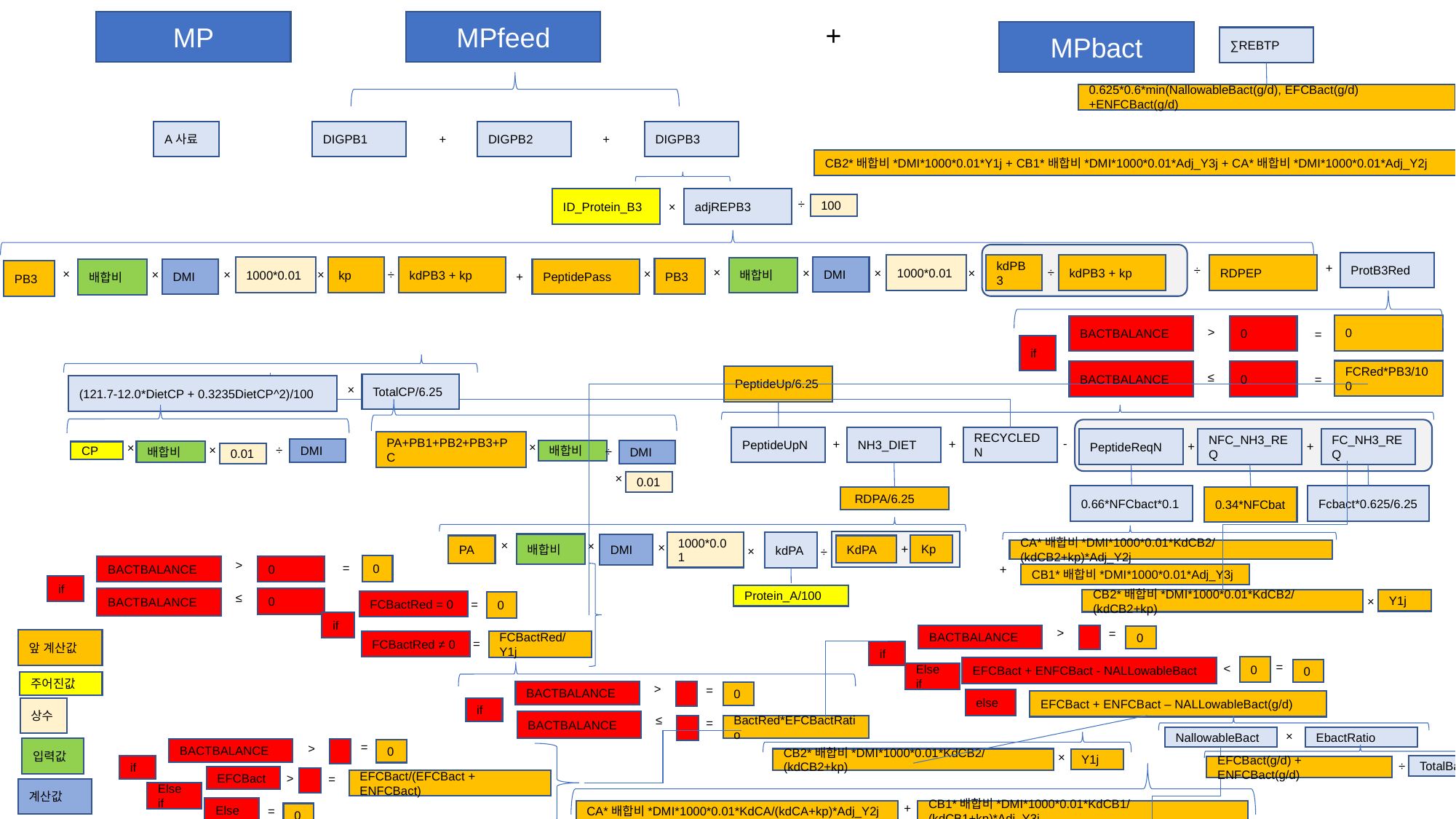

+
MP
MPfeed
MPbact
∑REBTP

0.625*0.6*min(NallowableBact(g/d), EFCBact(g/d)+ENFCBact(g/d)

+
+
A사료
DIGPB2
DIGPB3
DIGPB1

CB2*배합비*DMI*1000*0.01*Y1j + CB1*배합비*DMI*1000*0.01*Adj_Y3j + CA*배합비*DMI*1000*0.01*Adj_Y2j

÷
×
ID_Protein_B3
adjREPB3
100
+

×
×
×
×
×
×
×
×
×
+
ProtB3Red
kdPB3 + kp
RDPEP
1000*0.01
kdPB3
DMI
1000*0.01
kp
kdPB3 + kp
배합비
PB3
PeptidePass
DMI
배합비
PB3

÷
÷
÷

>
=
0
BACTBALANCE
0
if
≤
=
FCRed*PB3/100
BACTBALANCE
0
×

PeptideUp/6.25
TotalCP/6.25
(121.7-12.0*DietCP + 0.3235DietCP^2)/100
-
+
+

+
+
×
×
×
PeptideUpN
NH3_DIET
RECYCLEDN
PeptideReqN
NFC_NH3_REQ
FC_NH3_REQ
PA+PB1+PB2+PB3+PC
÷
÷
DMI
배합비
DMI
배합비
CP
0.01

×
0.01

Fcbact*0.625/6.25
0.66*NFCbact*0.1
0.34*NFCbat
 RDPA/6.25
×
×
×
+
×
÷

1000*0.01
kdPA
배합비
DMI
Kp
PA
KdPA
CA*배합비*DMI*1000*0.01*KdCB2/(kdCB2+kp)*Adj_Y2j
>
=
0
BACTBALANCE
0

+

CB1*배합비*DMI*1000*0.01*Adj_Y3j
if
≤
Protein_A/100
=

BACTBALANCE
0
CB2*배합비*DMI*1000*0.01*KdCB2/(kdCB2+kp)
Y1j
FCBactRed = 0
0
×

if
>
=
=
BACTBALANCE
0
0
앞 계산값
FCBactRed ≠ 0
FCBactRed/Y1j
if
=
0
<
EFCBact + ENFCBact - NALLowableBact
0
Else if
주어진값
>
=
BACTBALANCE
0
0
else
EFCBact + ENFCBact – NALLowableBact(g/d)
if
상수
≤
=
BACTBALANCE
BactRed*EFCBactRatio
0
×
NallowableBact
EbactRatio
>
=
입력값
BACTBALANCE
0
0

CB2*배합비*DMI*1000*0.01*KdCB2/(kdCB2+kp)
Y1j
×
÷
if
TotalBact
EFCBact(g/d) + ENFCBact(g/d)
>
=
EFCBact
0
EFCBact/(EFCBact + ENFCBact)
계산값
Else if
+
=
Else
CA*배합비*DMI*1000*0.01*KdCA/(kdCA+kp)*Adj_Y2j
CB1*배합비*DMI*1000*0.01*KdCB1/(kdCB1+kp)*Adj_Y3j
0
(PeptideUpN + NH3_DIET + RECYCLEDN)/(0.625/6.25)